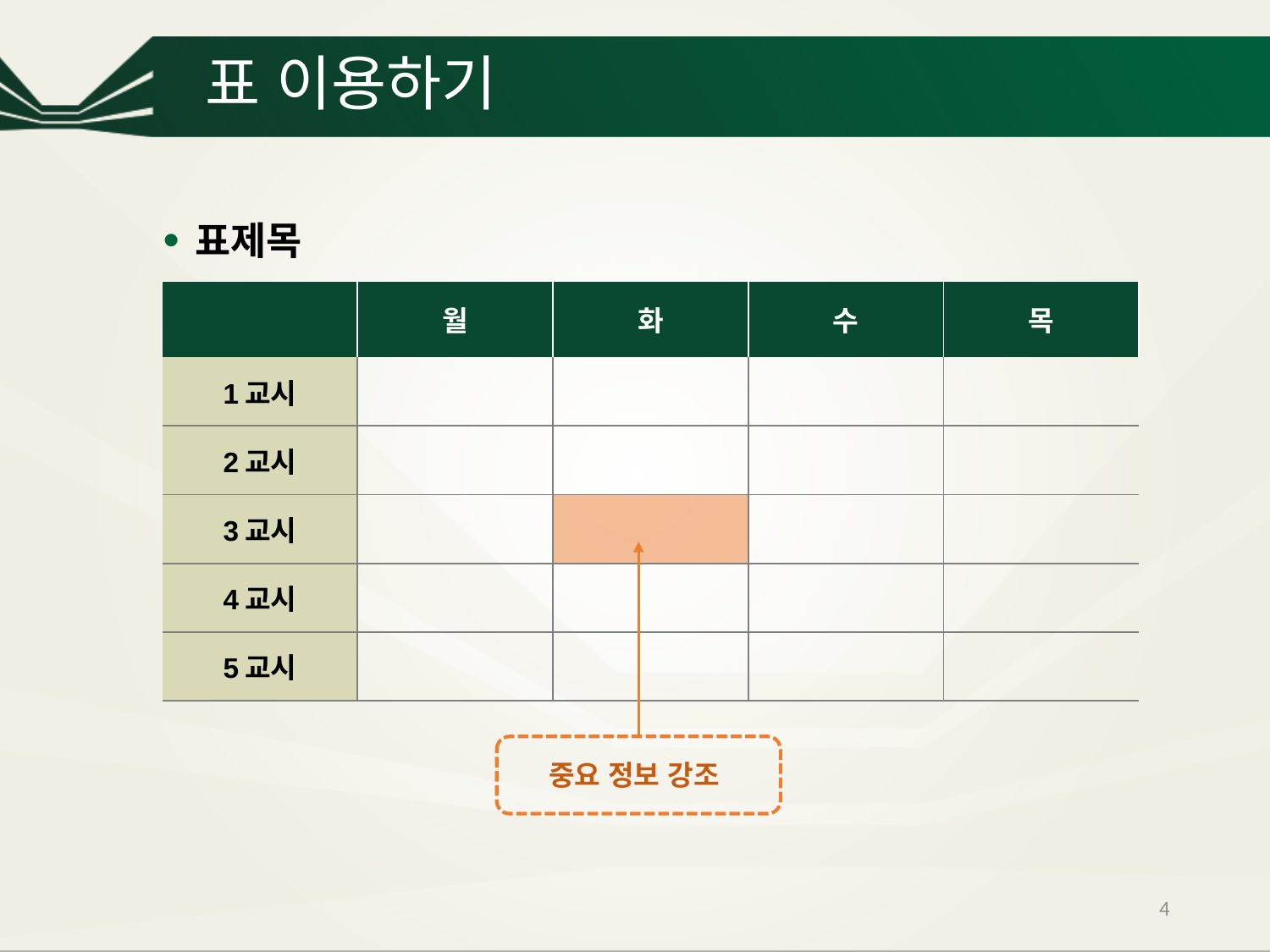

# 표 이용하기
표제목
|  | 월 | 화 | 수 | 목 |
| --- | --- | --- | --- | --- |
| 1교시 |  |  |  |  |
| 2교시 |  |  |  |  |
| 3교시 |  |  |  |  |
| 4교시 |  |  |  |  |
| 5교시 |  |  |  |  |

중요 정보 강조
4